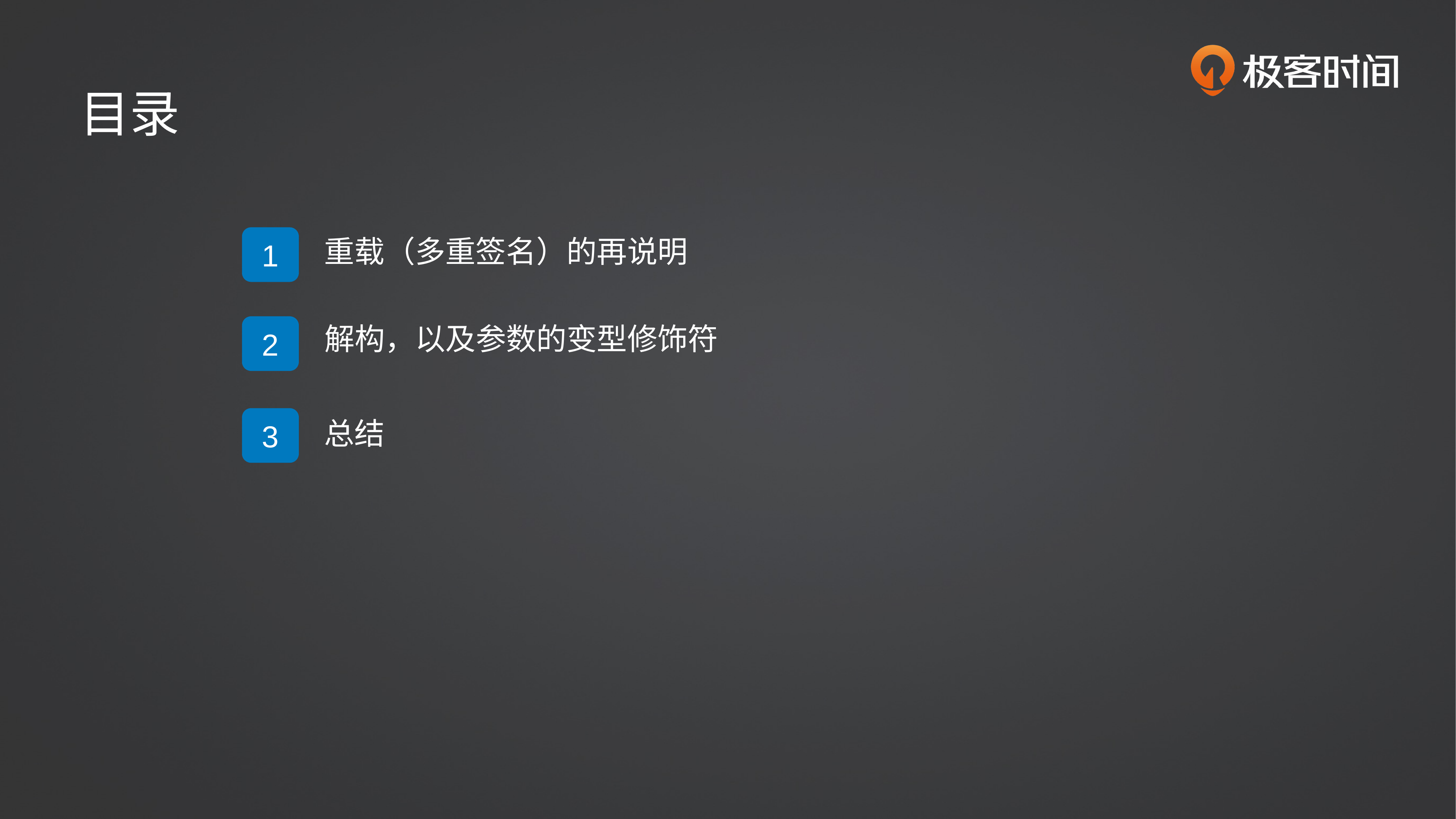

目录

1
重载（多重签名）的再说明

2
解构，以及参数的变型修饰符

3
总结